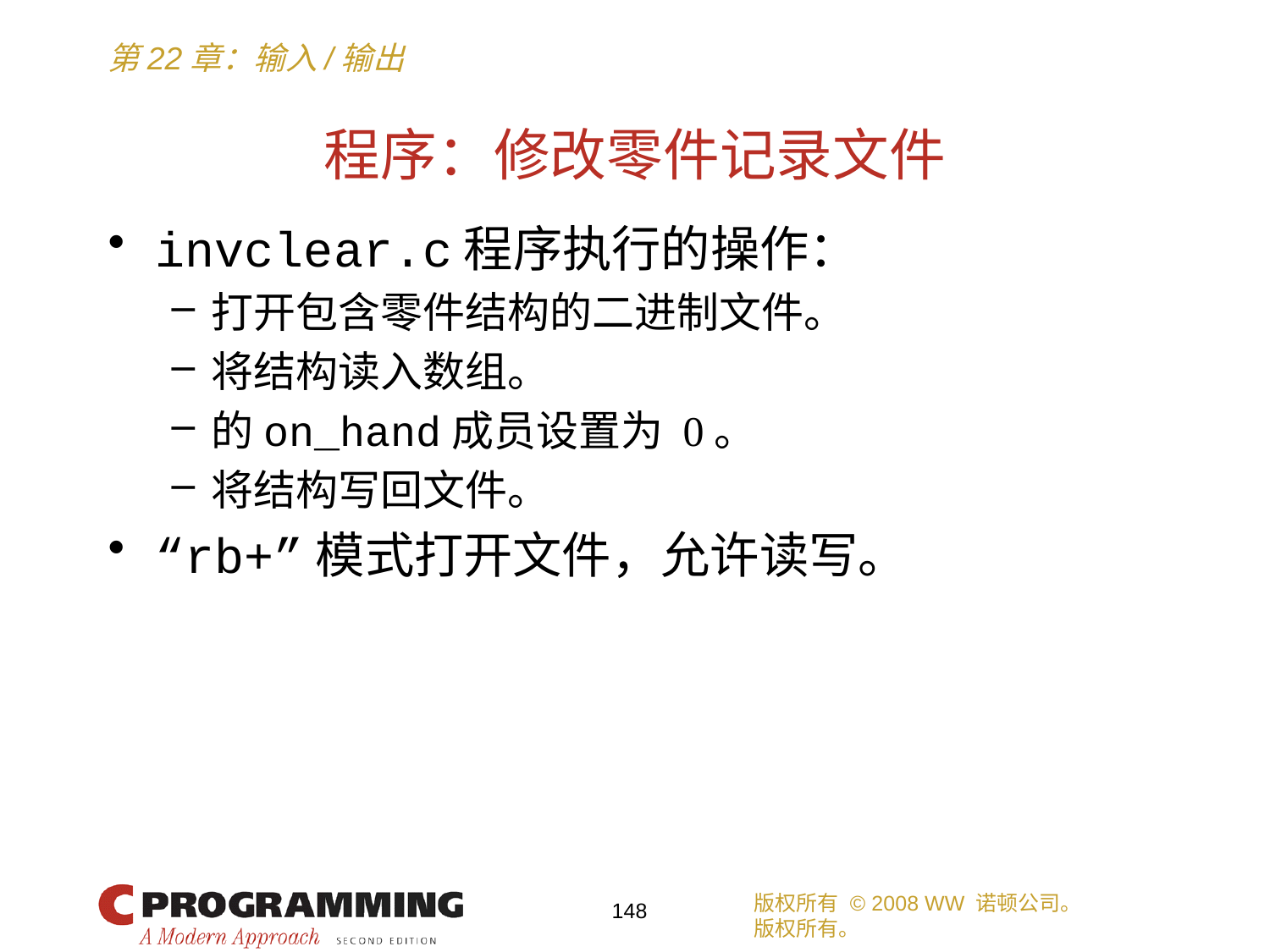

# 程序：修改零件记录文件
invclear.c程序执行的操作：
打开包含零件结构的二进制文件。
将结构读入数组。
的on_hand成员设置为 0。
将结构写回文件。
“rb+”模式打开文件，允许读写。

版权所有 © 2008 WW 诺顿公司。
版权所有。
148